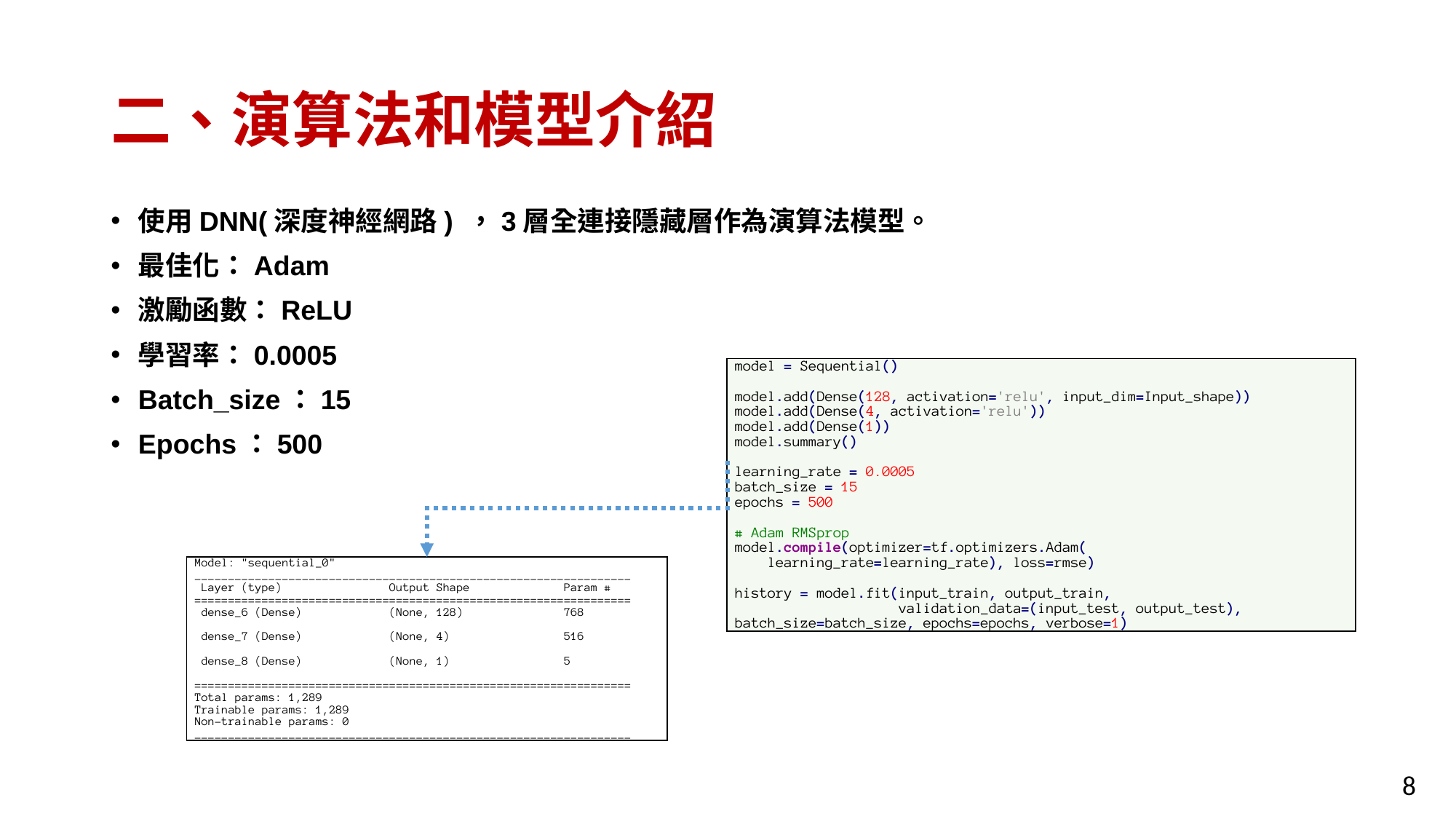

# 二、演算法和模型介紹
使用DNN(深度神經網路) ，3層全連接隱藏層作為演算法模型。
最佳化：Adam
激勵函數：ReLU
學習率：0.0005
Batch_size：15
Epochs：500
| model = Sequential()   model.add(Dense(128, activation='relu', input\_dim=Input\_shape)) model.add(Dense(4, activation='relu')) model.add(Dense(1)) model.summary()   learning\_rate = 0.0005 batch\_size = 15 epochs = 500   # Adam RMSprop model.compile(optimizer=tf.optimizers.Adam( learning\_rate=learning\_rate), loss=rmse)   history = model.fit(input\_train, output\_train, validation\_data=(input\_test, output\_test), batch\_size=batch\_size, epochs=epochs, verbose=1) |
| --- |
| Model: "sequential\_0" \_\_\_\_\_\_\_\_\_\_\_\_\_\_\_\_\_\_\_\_\_\_\_\_\_\_\_\_\_\_\_\_\_\_\_\_\_\_\_\_\_\_\_\_\_\_\_\_\_\_\_\_\_\_\_\_\_\_\_\_\_\_\_\_\_ Layer (type) Output Shape Param # ================================================================= dense\_6 (Dense) (None, 128) 768 dense\_7 (Dense) (None, 4) 516 dense\_8 (Dense) (None, 1) 5 ================================================================= Total params: 1,289 Trainable params: 1,289 Non-trainable params: 0 \_\_\_\_\_\_\_\_\_\_\_\_\_\_\_\_\_\_\_\_\_\_\_\_\_\_\_\_\_\_\_\_\_\_\_\_\_\_\_\_\_\_\_\_\_\_\_\_\_\_\_\_\_\_\_\_\_\_\_\_\_\_\_\_\_ |
| --- |